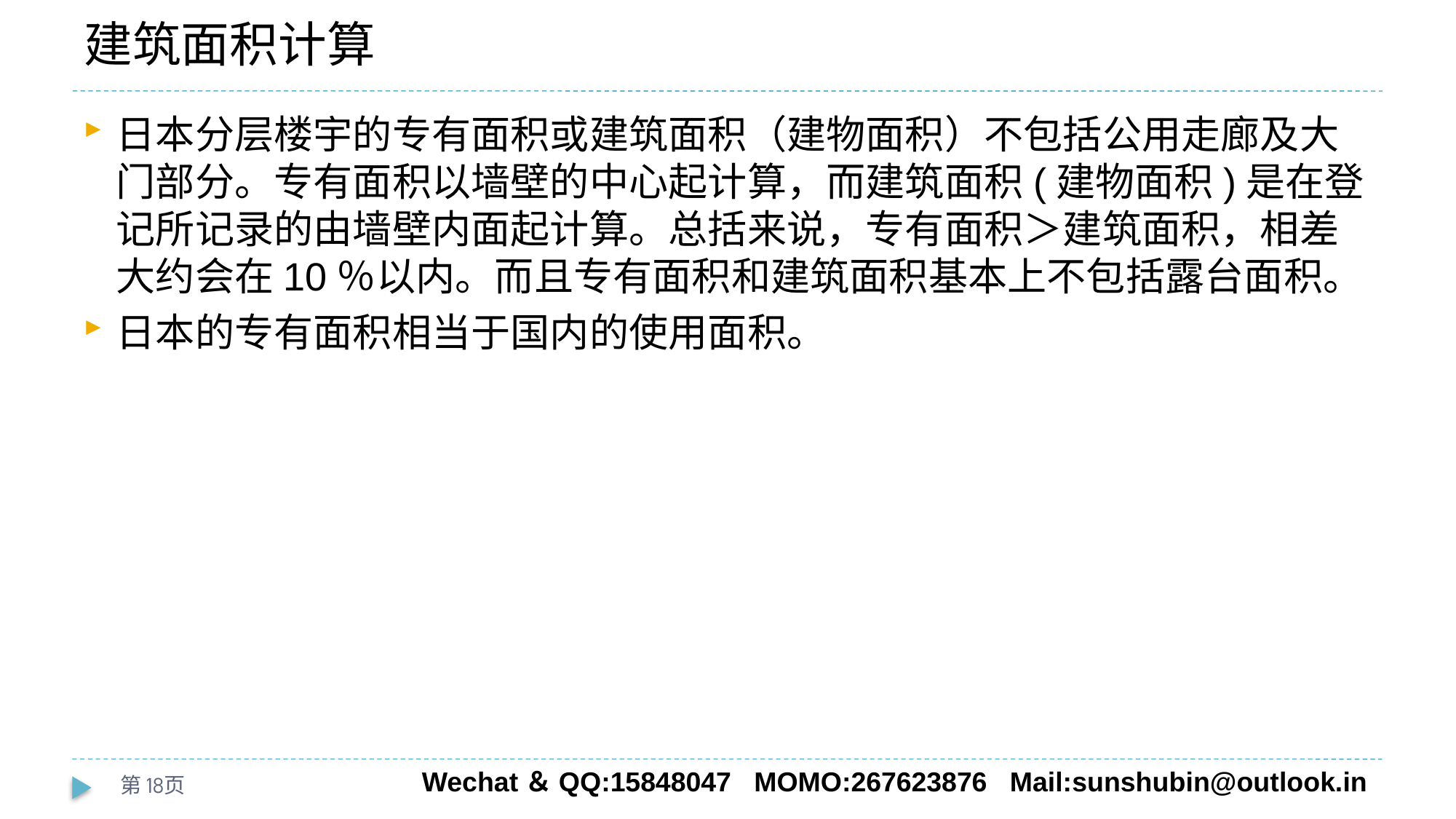

# 建筑面积计算
日本分层楼宇的专有面积或建筑面积（建物面积）不包括公用走廊及大门部分。专有面积以墙壁的中心起计算，而建筑面积(建物面积)是在登记所记录的由墙壁内面起计算。总括来说，专有面积＞建筑面积，相差大约会在10％以内。而且专有面积和建筑面积基本上不包括露台面积。
日本的专有面积相当于国内的使用面积。

第18页